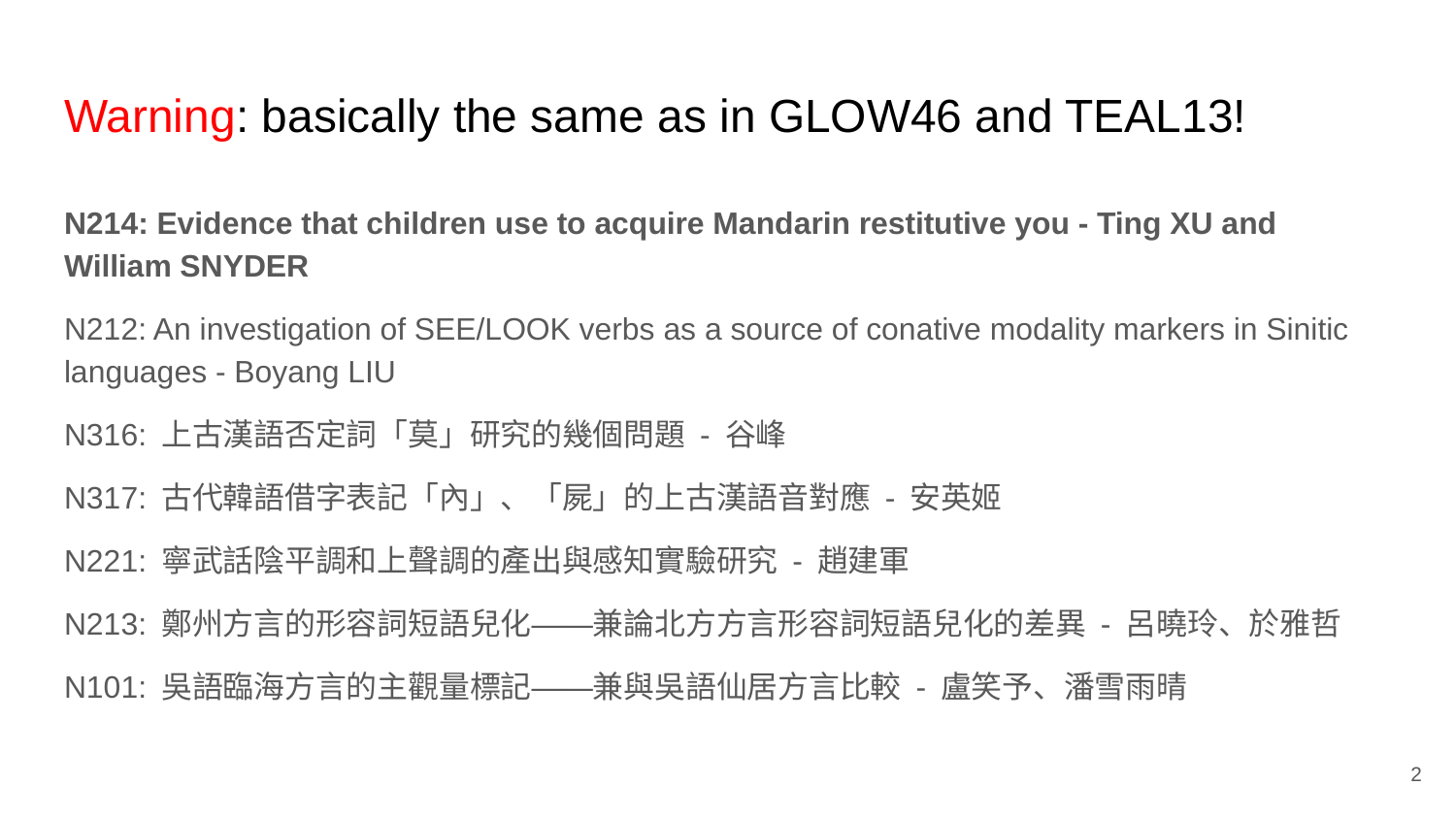

# Warning: basically the same as in GLOW46 and TEAL13!
N214: Evidence that children use to acquire Mandarin restitutive you - Ting XU and William SNYDER
N212: An investigation of SEE/LOOK verbs as a source of conative modality markers in Sinitic languages - Boyang LIU
N316: 上古漢語否定詞「莫」研究的幾個問題 - 谷峰
N317: 古代韓語借字表記「內」、「屍」的上古漢語音對應 - 安英姬
N221: 寧武話陰平調和上聲調的產出與感知實驗研究 - 趙建軍
N213: 鄭州方言的形容詞短語兒化——兼論北方方言形容詞短語兒化的差異 - 呂曉玲、於雅哲
N101: 吳語臨海方言的主觀量標記——兼與吳語仙居方言比較 - 盧笑予、潘雪雨晴
2